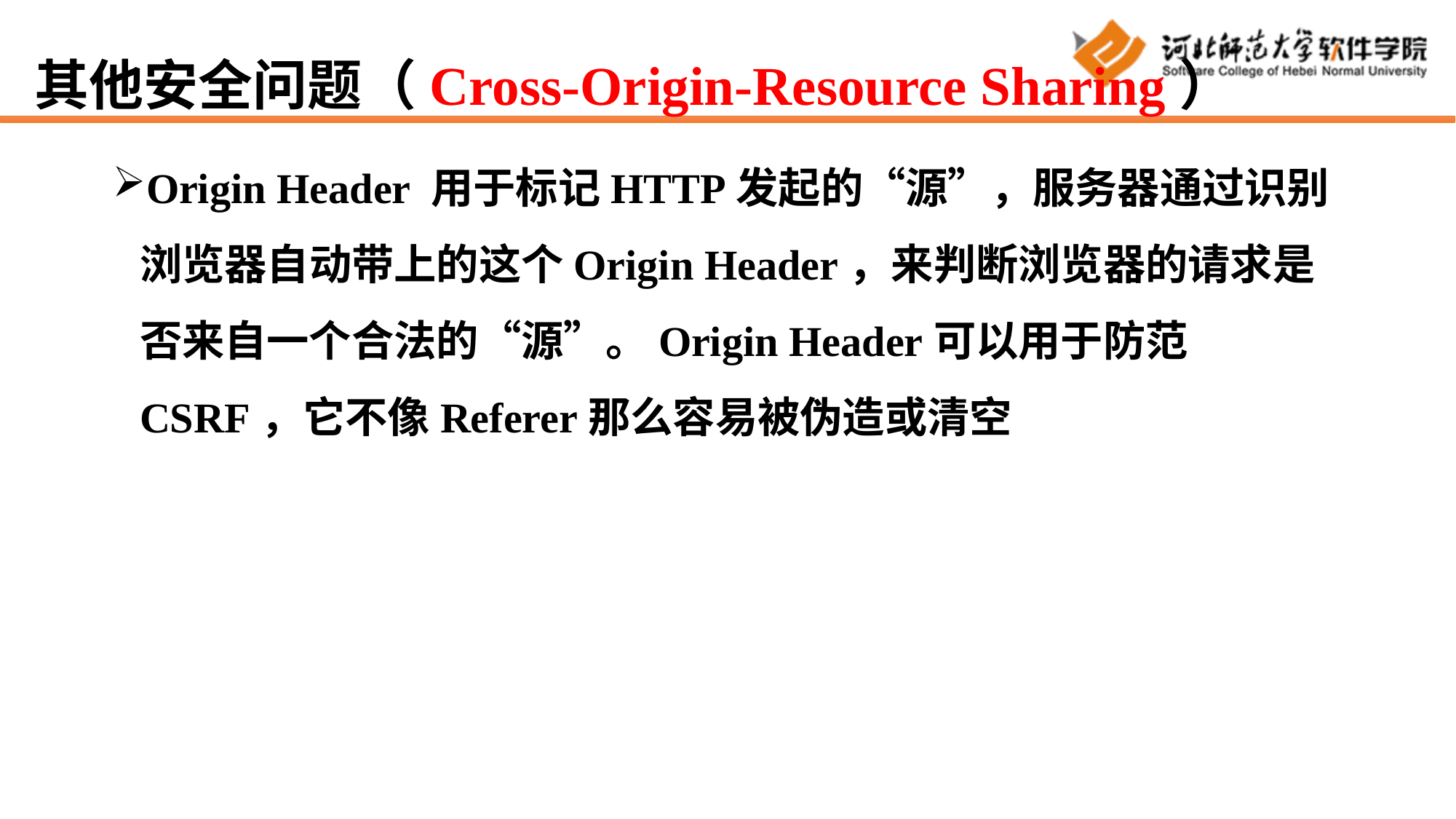

其他安全问题（Cross-Origin-Resource Sharing）
Origin Header 用于标记HTTP发起的“源”，服务器通过识别浏览器自动带上的这个Origin Header，来判断浏览器的请求是否来自一个合法的“源”。Origin Header可以用于防范CSRF，它不像Referer那么容易被伪造或清空